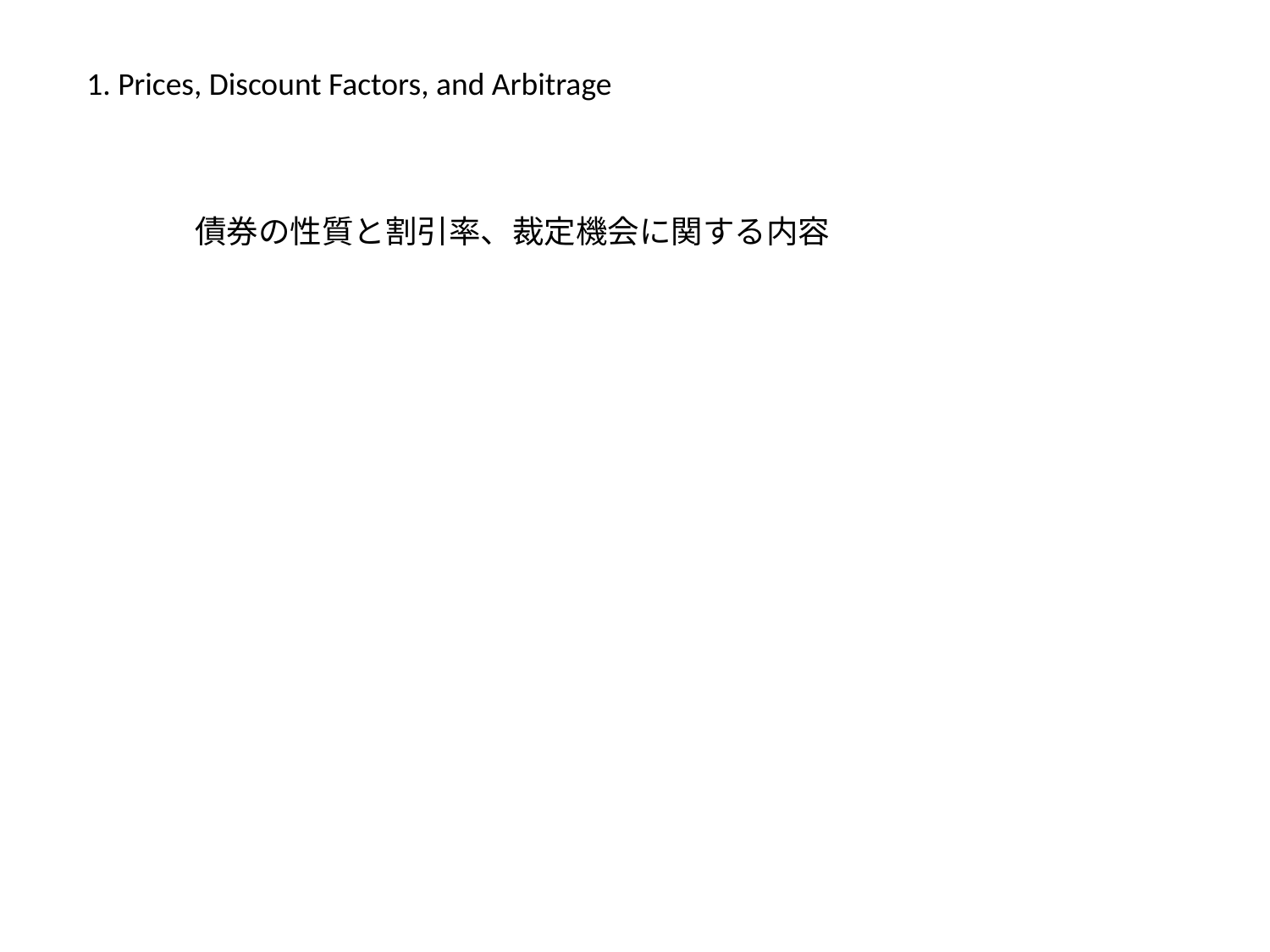

1. Prices, Discount Factors, and Arbitrage
債券の性質と割引率、裁定機会に関する内容